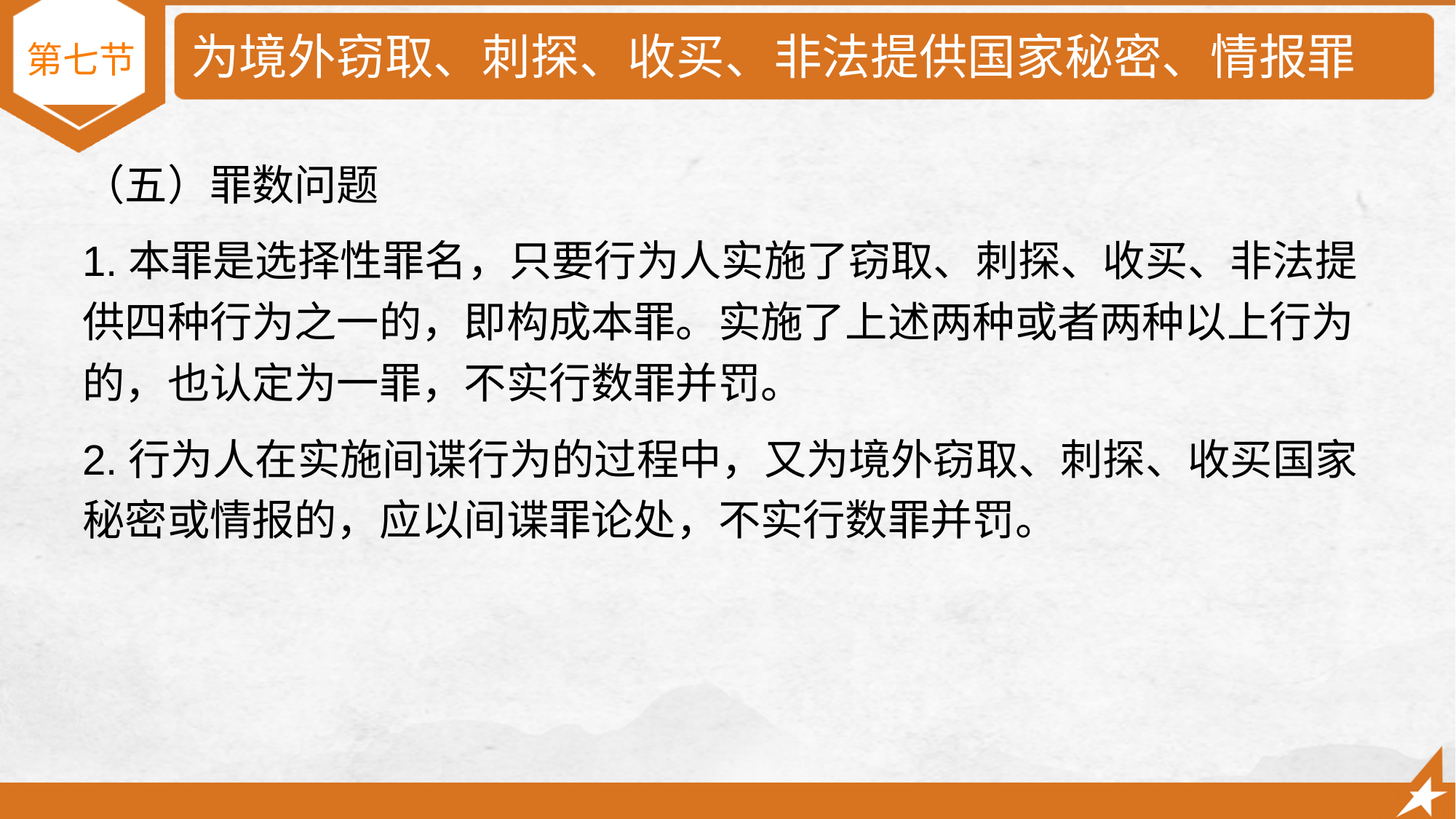

# 为境外窃取、刺探、收买、非法提供国家秘密、情报罪
第七节
（五）罪数问题
1.本罪是选择性罪名，只要行为人实施了窃取、刺探、收买、非法提供四种行为之一的，即构成本罪。实施了上述两种或者两种以上行为的，也认定为一罪，不实行数罪并罚。
2.行为人在实施间谍行为的过程中，又为境外窃取、刺探、收买国家秘密或情报的，应以间谍罪论处，不实行数罪并罚。